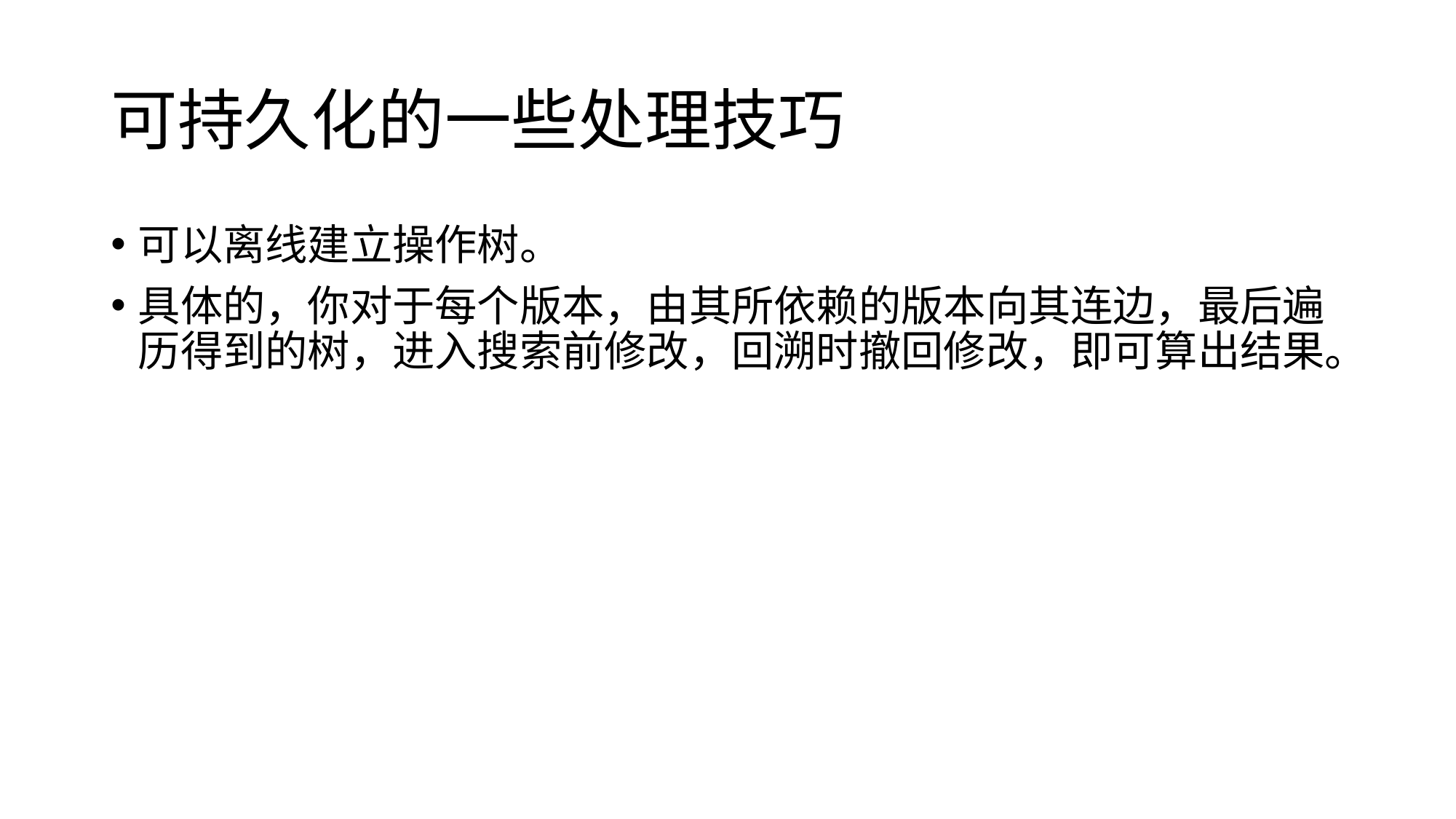

# 可持久化的一些处理技巧
可以离线建立操作树。
具体的，你对于每个版本，由其所依赖的版本向其连边，最后遍历得到的树，进入搜索前修改，回溯时撤回修改，即可算出结果。